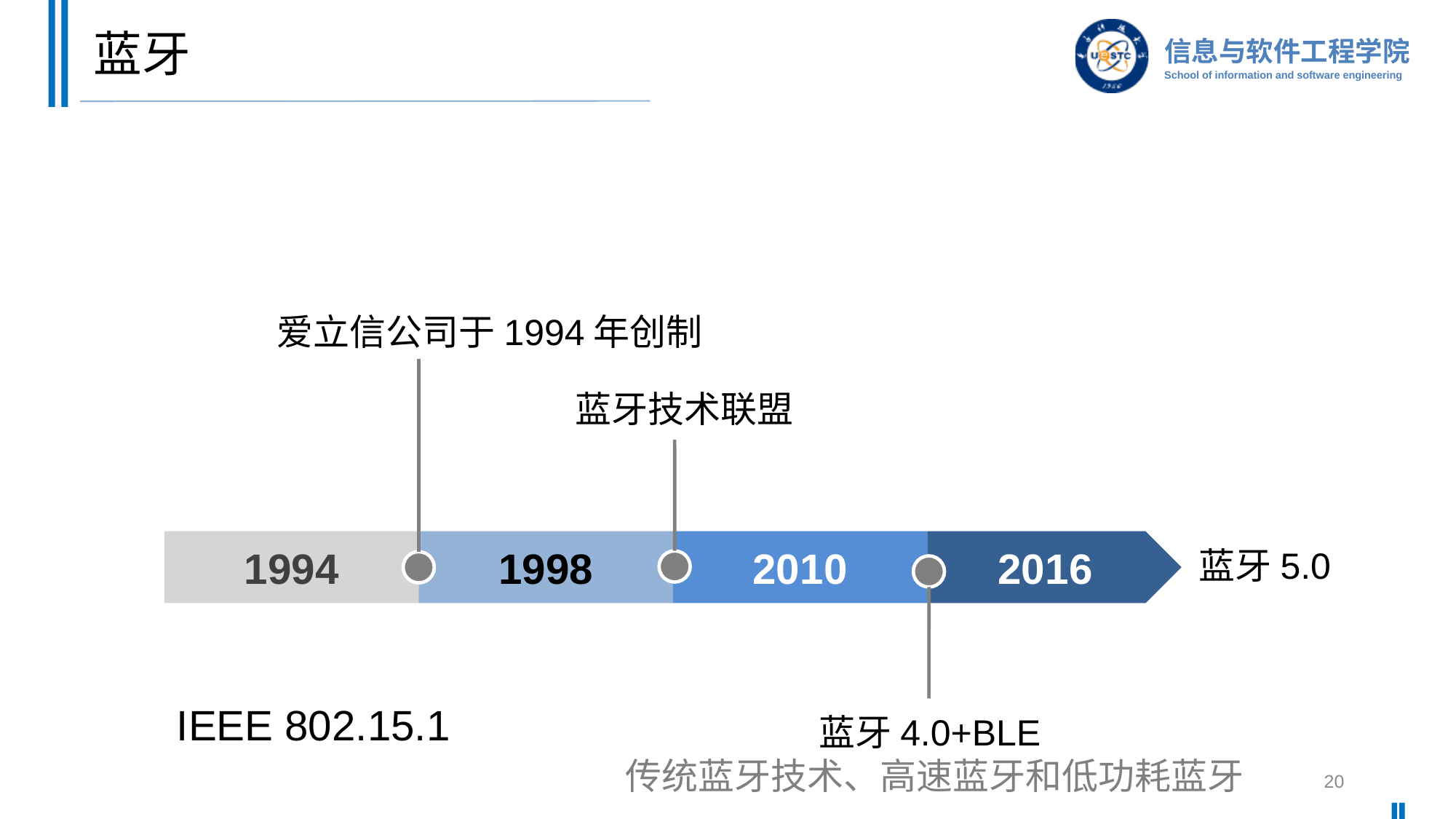

# 蓝牙

爱立信公司于1994年创制
蓝牙技术联盟
1994
1998
2010
2016
蓝牙5.0

IEEE 802.15.1
蓝牙4.0+BLE
传统蓝牙技术、高速蓝牙和低功耗蓝牙
20